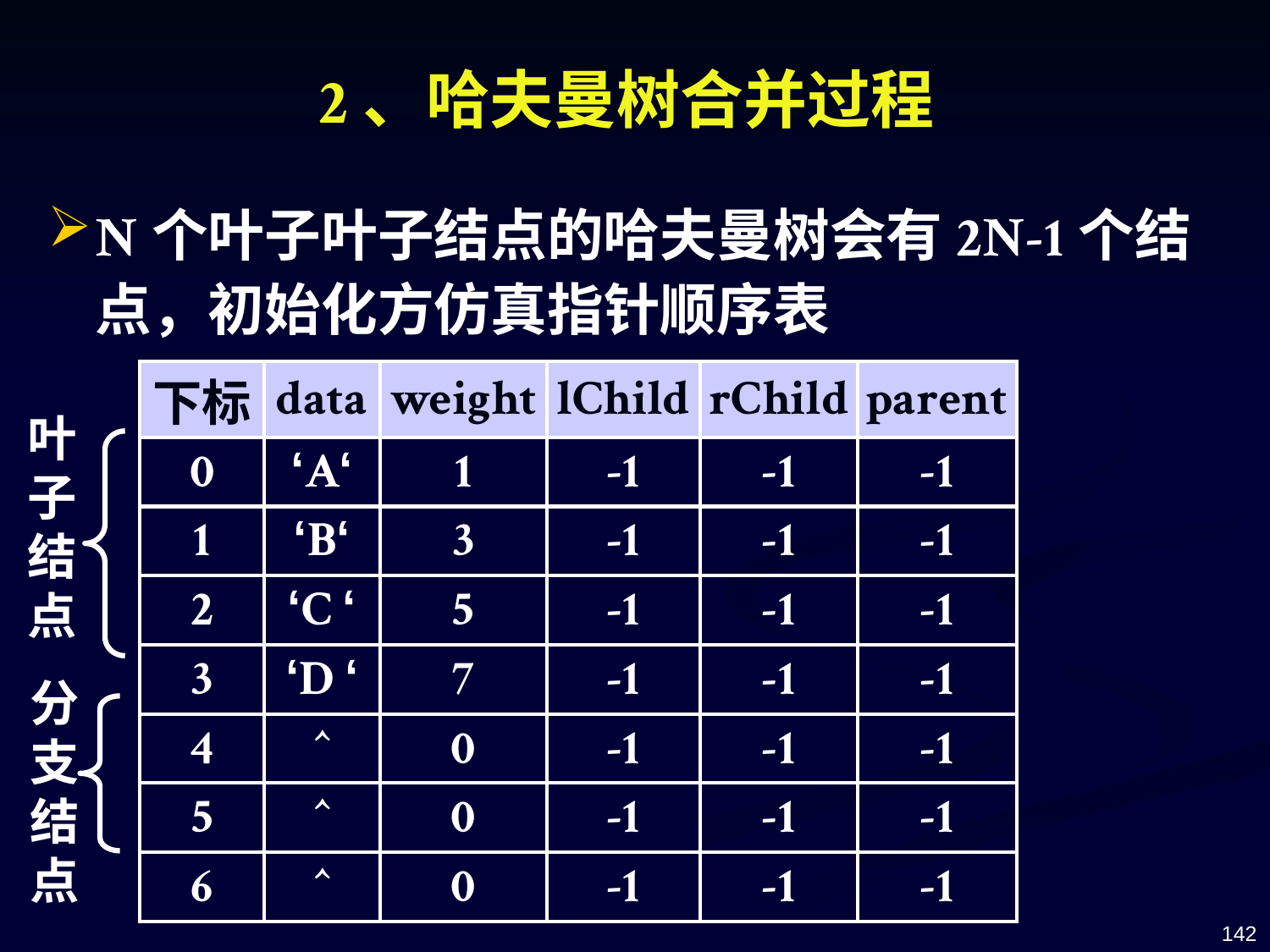

# 2、哈夫曼树合并过程
N个叶子叶子结点的哈夫曼树会有2N-1个结点，初始化方仿真指针顺序表
| 下标 | data | weight | lChild | rChild | parent |
| --- | --- | --- | --- | --- | --- |
| 0 | ‘A‘ | 1 | -1 | -1 | -1 |
| 1 | ‘B‘ | 3 | -1 | -1 | -1 |
| 2 | ‘C ‘ | 5 | -1 | -1 | -1 |
| 3 | ‘D ‘ | 7 | -1 | -1 | -1 |
| 4 | ^ | 0 | -1 | -1 | -1 |
| 5 | ^ | 0 | -1 | -1 | -1 |
| 6 | ^ | 0 | -1 | -1 | -1 |
叶子结点

分支结点

142